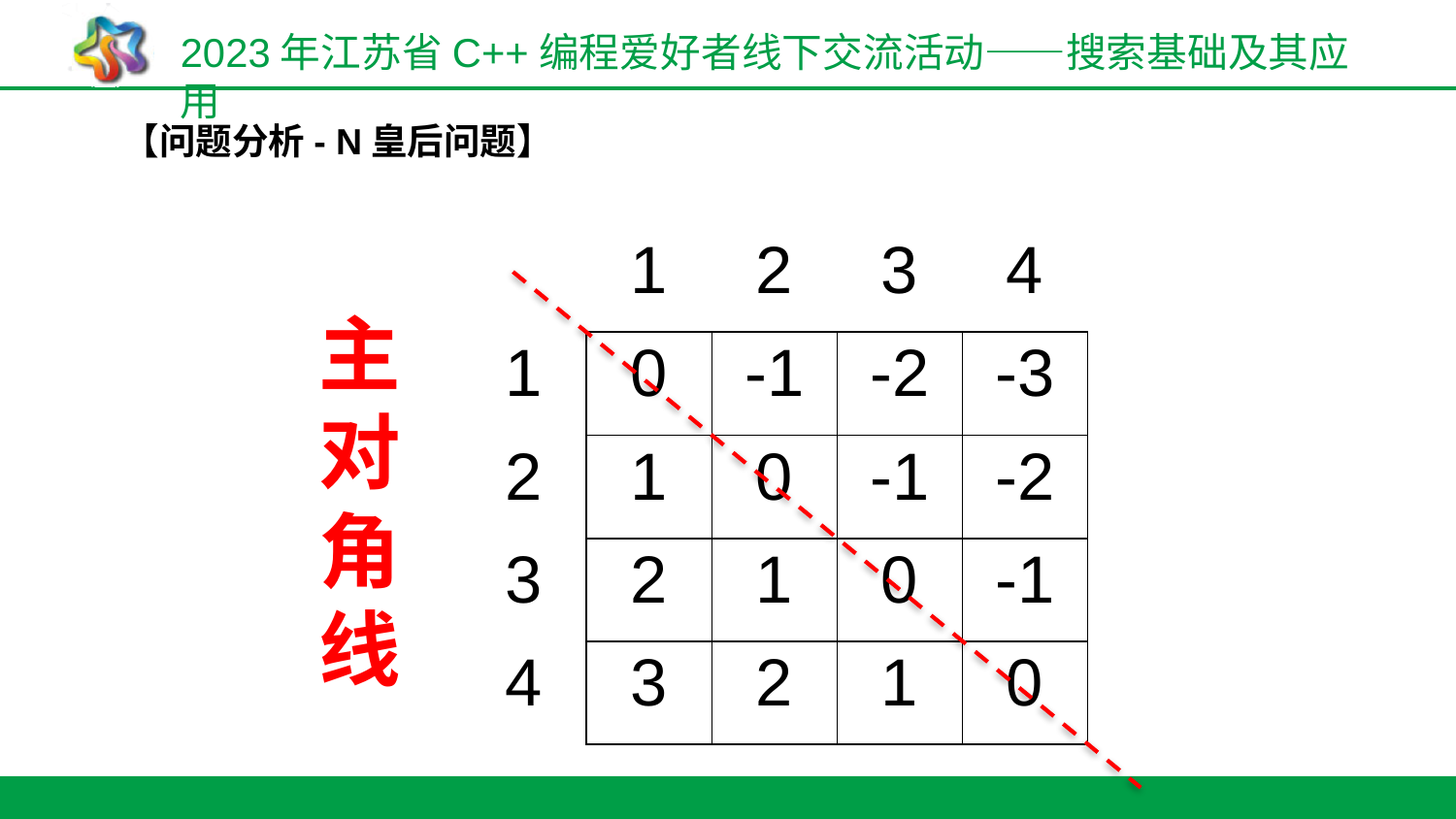

【问题分析- N皇后问题】

|  | 1 | 2 | 3 | 4 |
| --- | --- | --- | --- | --- |
| 1 | 0 | -1 | -2 | -3 |
| 2 | 1 | 0 | -1 | -2 |
| 3 | 2 | 1 | 0 | -1 |
| 4 | 3 | 2 | 1 | 0 |
主
对
角
线